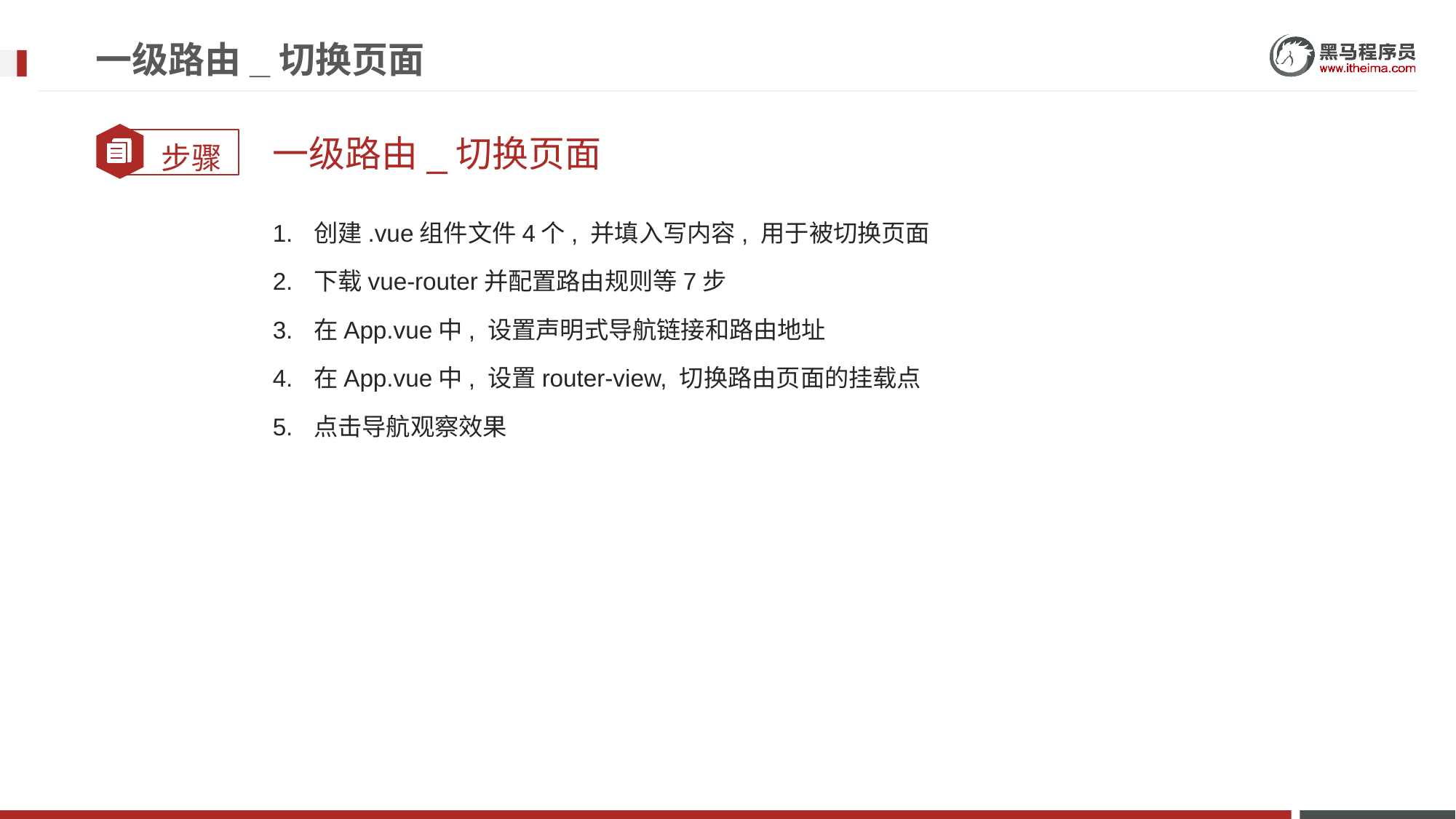

# 一级路由_切换页面
一级路由_切换页面
创建.vue组件文件4个, 并填入写内容, 用于被切换页面
下载vue-router并配置路由规则等7步
在App.vue中, 设置声明式导航链接和路由地址
在App.vue中, 设置router-view, 切换路由页面的挂载点
点击导航观察效果